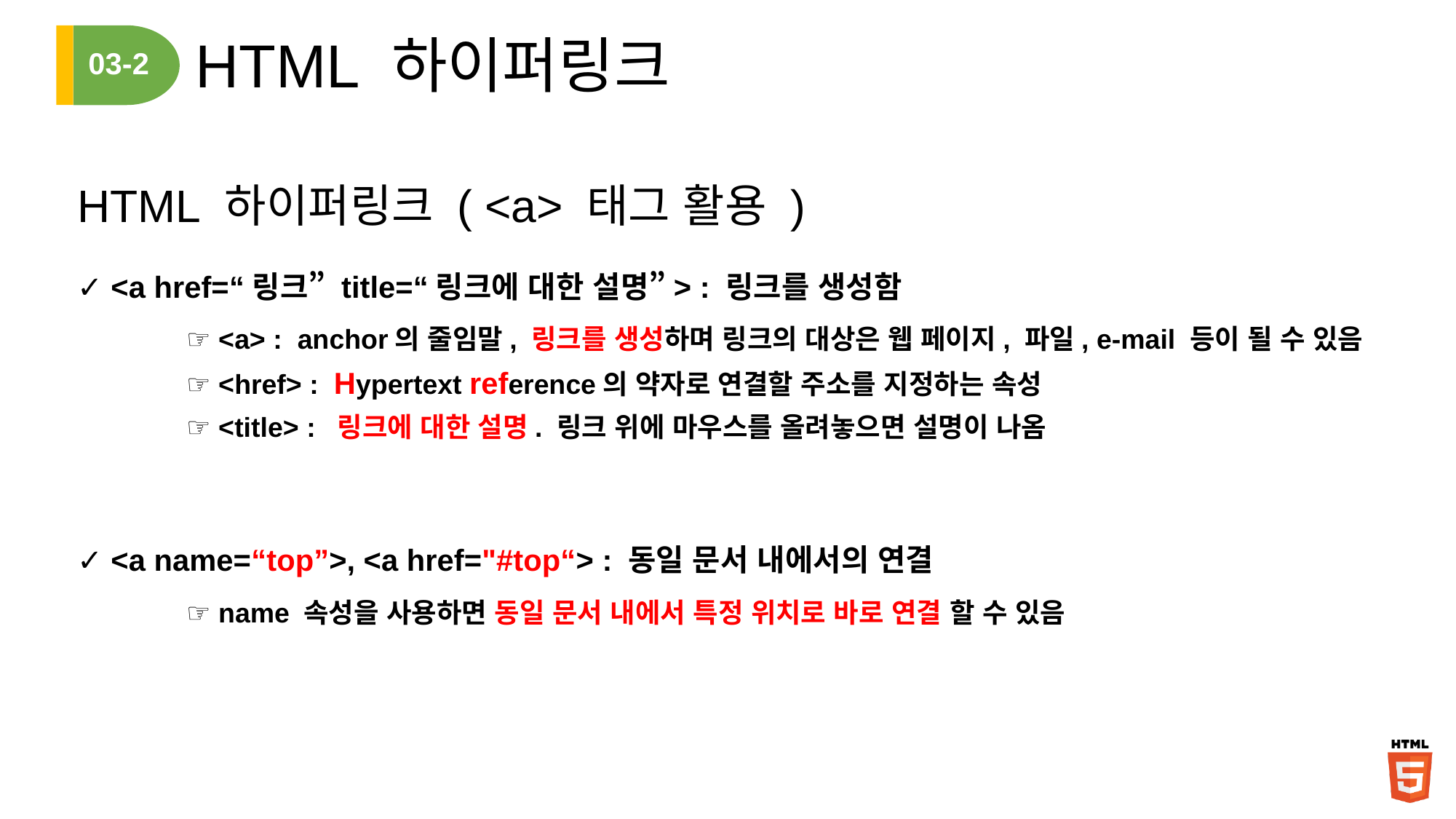

HTML 하이퍼링크
03-2
HTML 하이퍼링크 ( <a> 태그 활용 )

✓ <a href=“링크” title=“링크에 대한 설명”> : 링크를 생성함

	☞ <a> :  anchor의 줄임말, 링크를 생성하며 링크의 대상은 웹 페이지, 파일, e-mail 등이 될 수 있음

	☞ <href> :  Hypertext reference의 약자로 연결할 주소를 지정하는 속성

	☞ <title> :  링크에 대한 설명. 링크 위에 마우스를 올려놓으면 설명이 나옴

✓ <a name=“top”>, <a href="#top“> : 동일 문서 내에서의 연결

	☞ name 속성을 사용하면 동일 문서 내에서 특정 위치로 바로 연결 할 수 있음